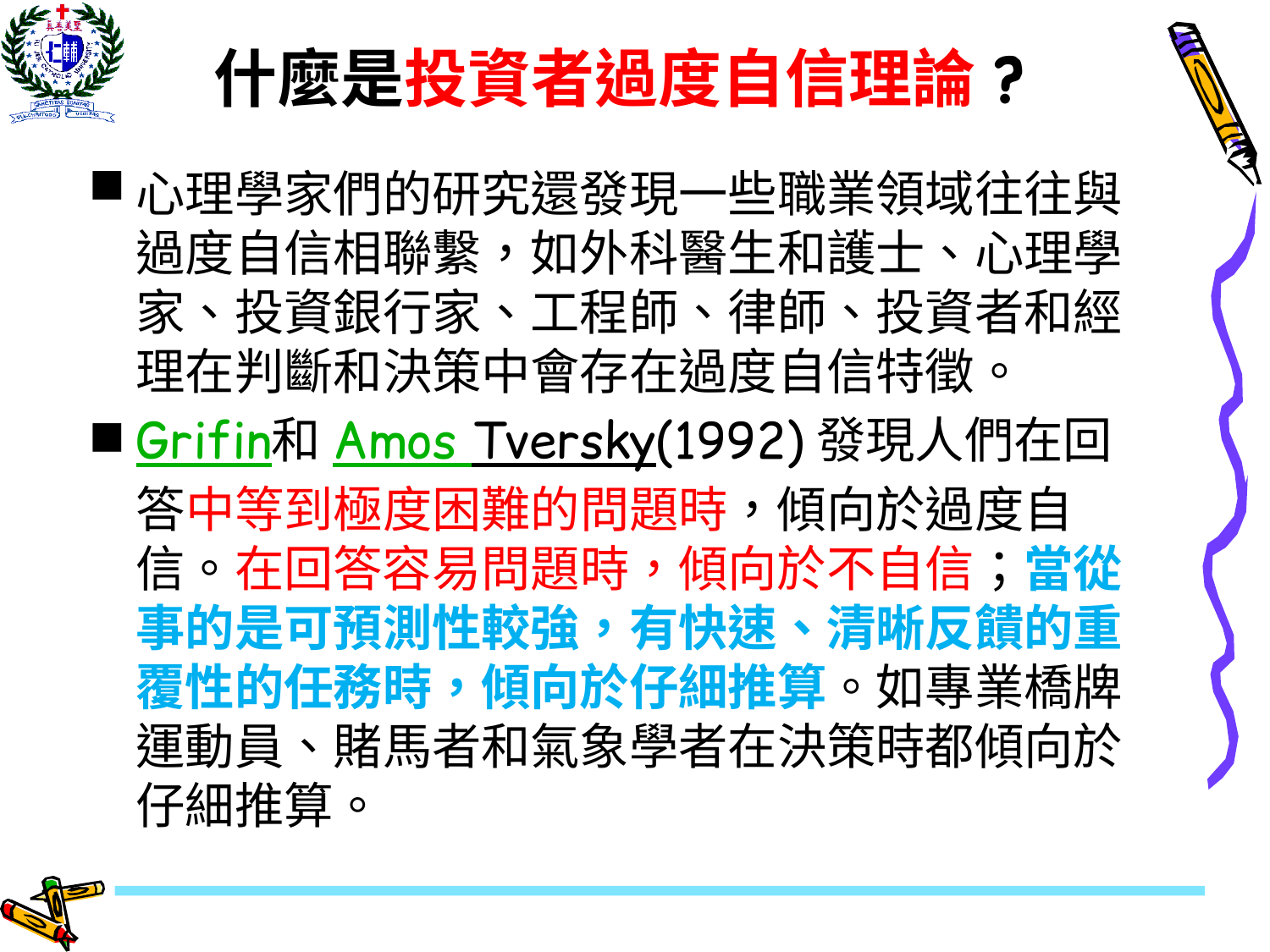

# 什麼是投資者過度自信理論?
心理學家們的研究還發現一些職業領域往往與過度自信相聯繫，如外科醫生和護士、心理學家、投資銀行家、工程師、律師、投資者和經理在判斷和決策中會存在過度自信特徵。
Grifin和Amos Tversky(1992)發現人們在回答中等到極度困難的問題時，傾向於過度自信。在回答容易問題時，傾向於不自信；當從事的是可預測性較強，有快速、清晰反饋的重覆性的任務時，傾向於仔細推算。如專業橋牌運動員、賭馬者和氣象學者在決策時都傾向於仔細推算。